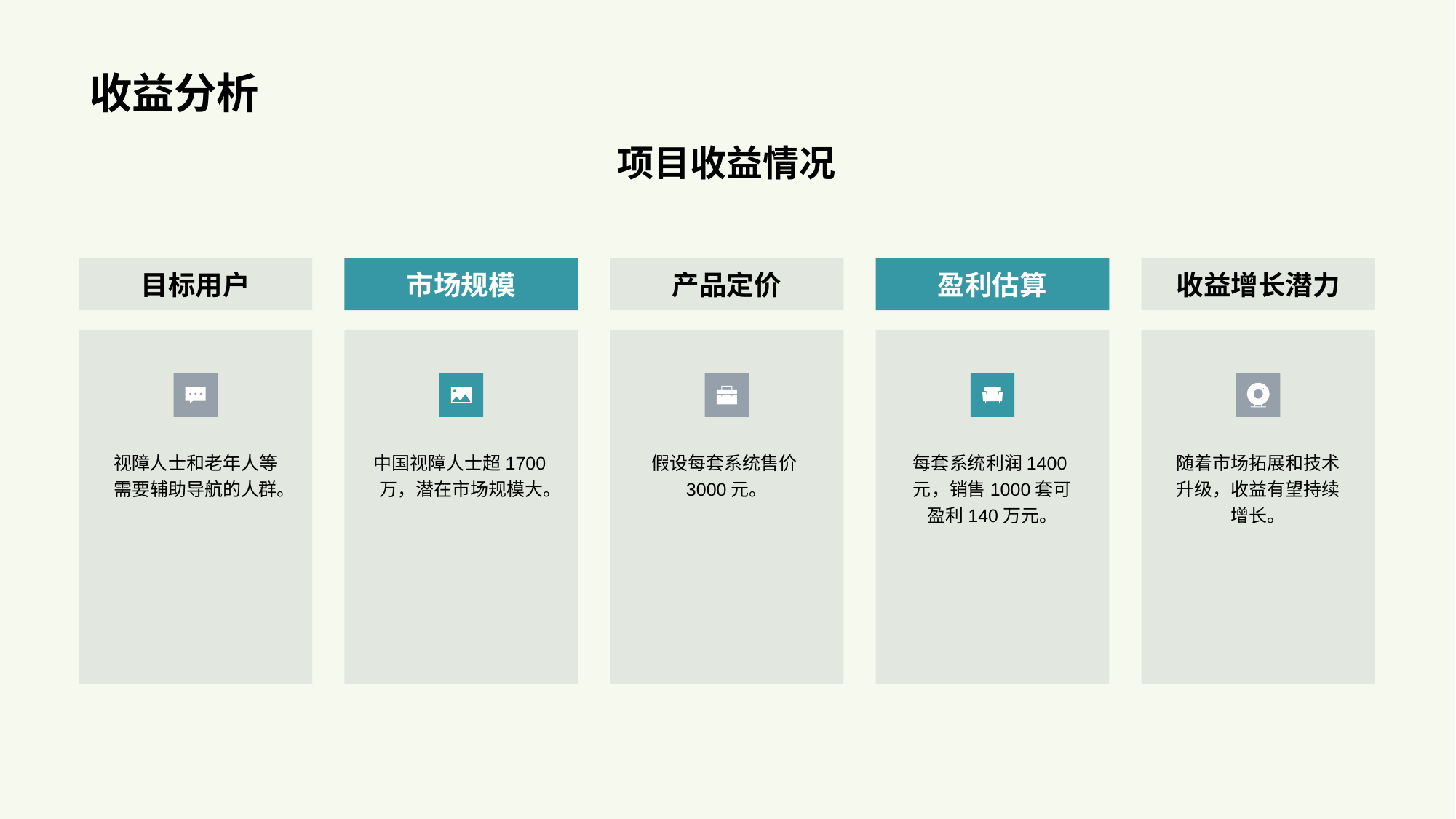

# 收益分析
项目收益情况
目标用户

视障人士和老年人等需要辅助导航的人群。
市场规模

中国视障人士超1700万，潜在市场规模大。
产品定价

假设每套系统售价3000元。
盈利估算

每套系统利润1400元，销售1000套可盈利140万元。
收益增长潜力

随着市场拓展和技术升级，收益有望持续增长。